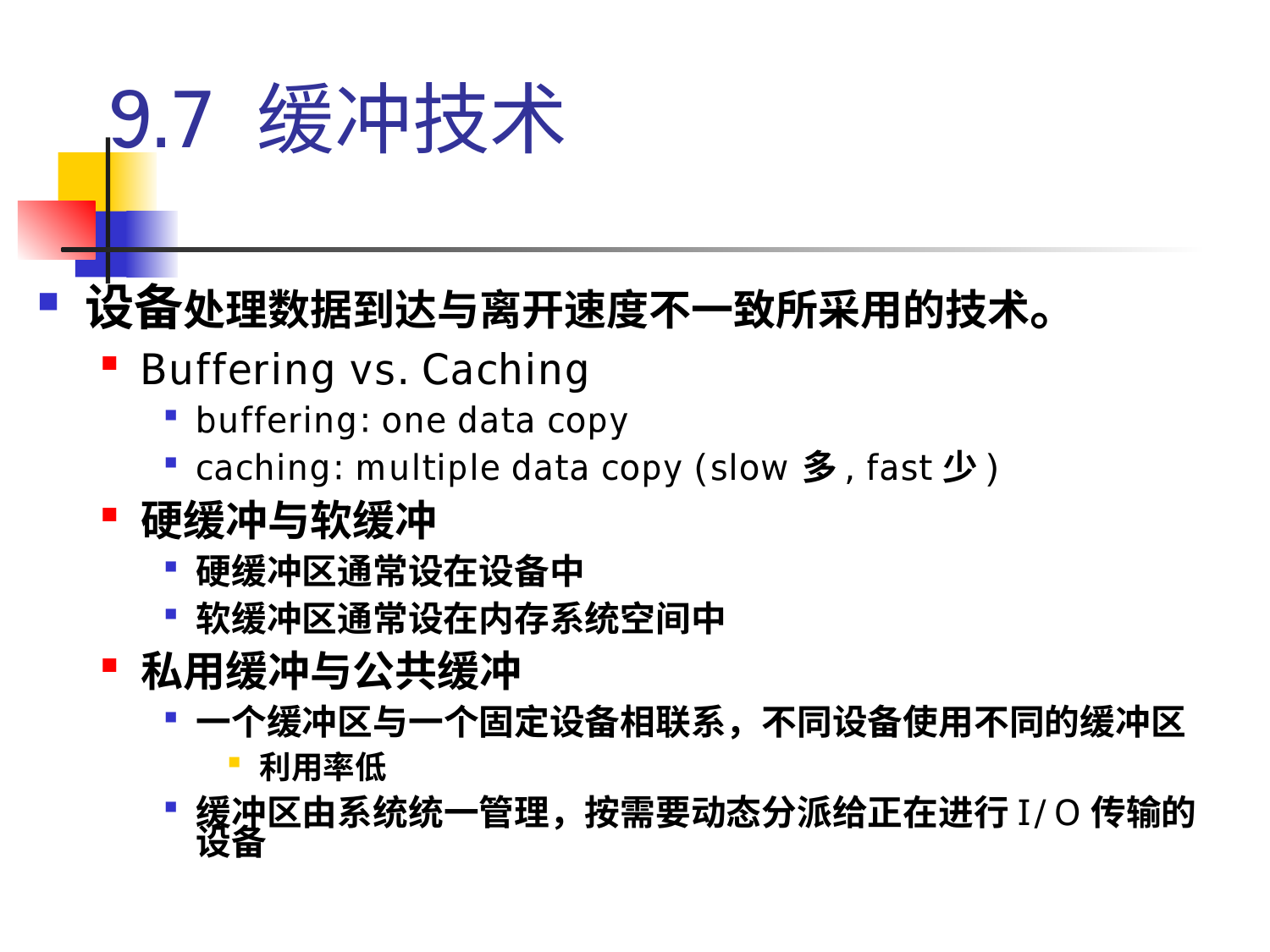

# 9.7 缓冲技术

设备处理数据到达与离开速度不一致所采用的技术。
Buffering vs. Caching
buffering: one data copy
caching: multiple data copy (slow多, fast少)
硬缓冲与软缓冲
硬缓冲区通常设在设备中
软缓冲区通常设在内存系统空间中
私用缓冲与公共缓冲
一个缓冲区与一个固定设备相联系，不同设备使用不同的缓冲区
利用率低
缓冲区由系统统一管理，按需要动态分派给正在进行I/O传输的设备